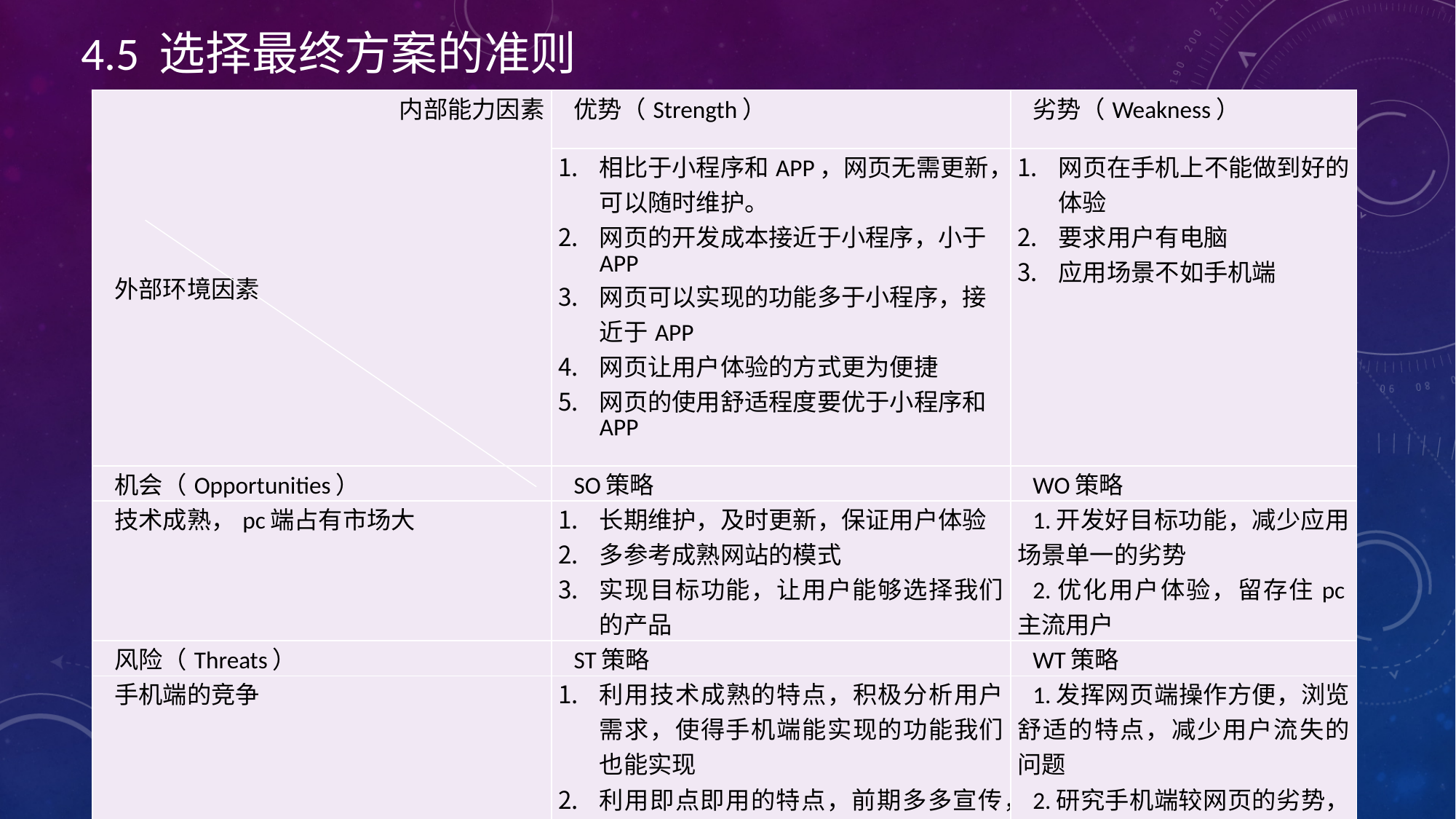

# 4.5 选择最终方案的准则
| 内部能力因素             外部环境因素 | 优势（Strength） | 劣势（Weakness） |
| --- | --- | --- |
|  | 相比于小程序和APP，网页无需更新，可以随时维护。 网页的开发成本接近于小程序，小于APP 网页可以实现的功能多于小程序，接近于APP 网页让用户体验的方式更为便捷 网页的使用舒适程度要优于小程序和APP | 网页在手机上不能做到好的体验 要求用户有电脑 应用场景不如手机端 |
| 机会（Opportunities） | SO策略 | WO策略 |
| 技术成熟，pc端占有市场大 | 长期维护，及时更新，保证用户体验 多参考成熟网站的模式 实现目标功能，让用户能够选择我们的产品 | 1.开发好目标功能，减少应用场景单一的劣势 2.优化用户体验，留存住pc主流用户 |
| 风险（Threats） | ST策略 | WT策略 |
| 手机端的竞争 | 利用技术成熟的特点，积极分析用户需求，使得手机端能实现的功能我们也能实现 利用即点即用的特点，前期多多宣传，扩大流量 | 1.发挥网页端操作方便，浏览舒适的特点，减少用户流失的问题 2.研究手机端较网页的劣势，扩大网页的优势 |